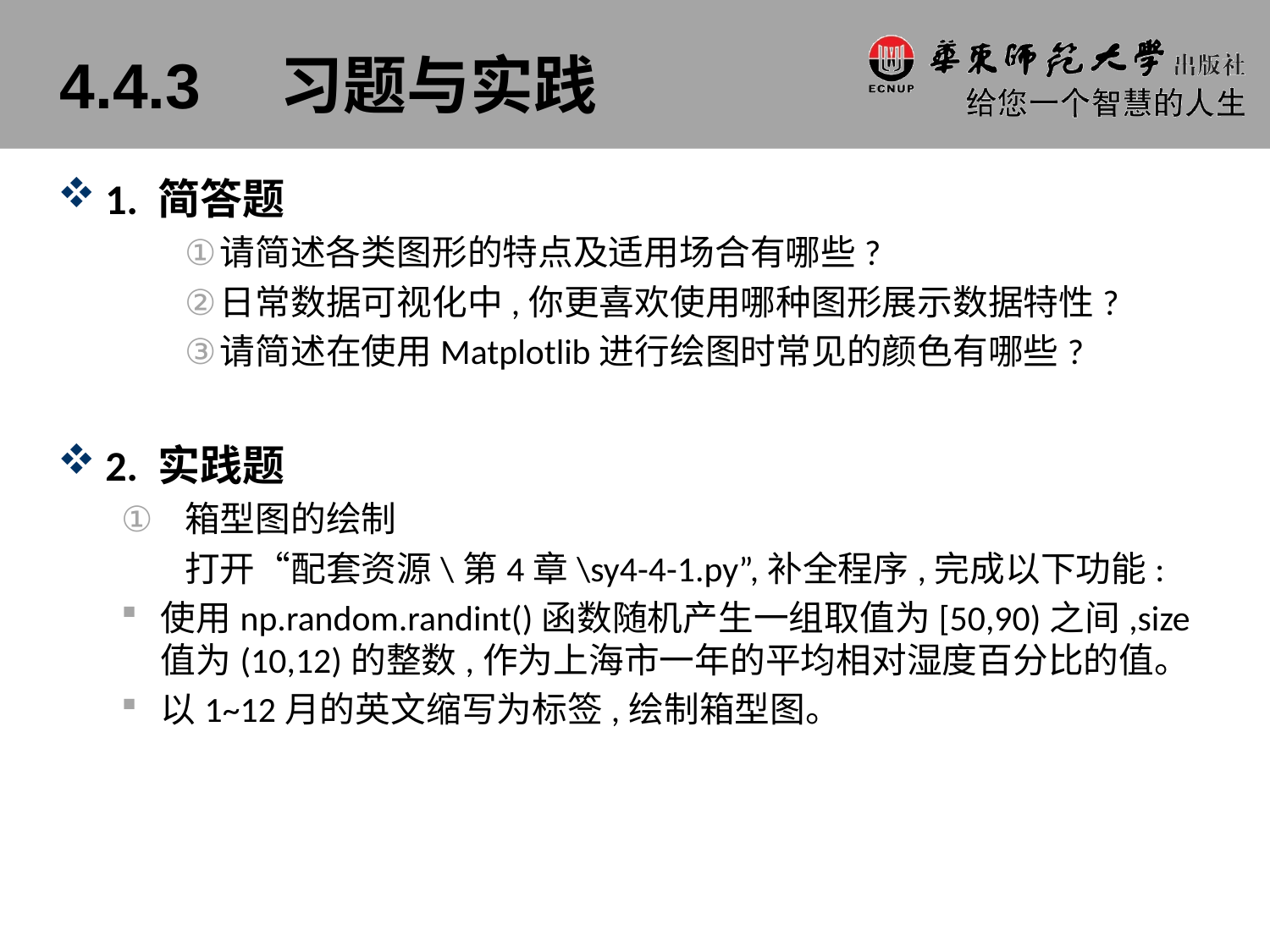

# 4.4.3　习题与实践
1. 简答题
请简述各类图形的特点及适用场合有哪些?
日常数据可视化中,你更喜欢使用哪种图形展示数据特性?
请简述在使用Matplotlib进行绘图时常见的颜色有哪些?

2. 实践题
箱型图的绘制
打开“配套资源\第4章\sy4-4-1.py”,补全程序,完成以下功能:
使用np.random.randint()函数随机产生一组取值为[50,90)之间,size值为(10,12)的整数,作为上海市一年的平均相对湿度百分比的值。
以1~12月的英文缩写为标签,绘制箱型图。